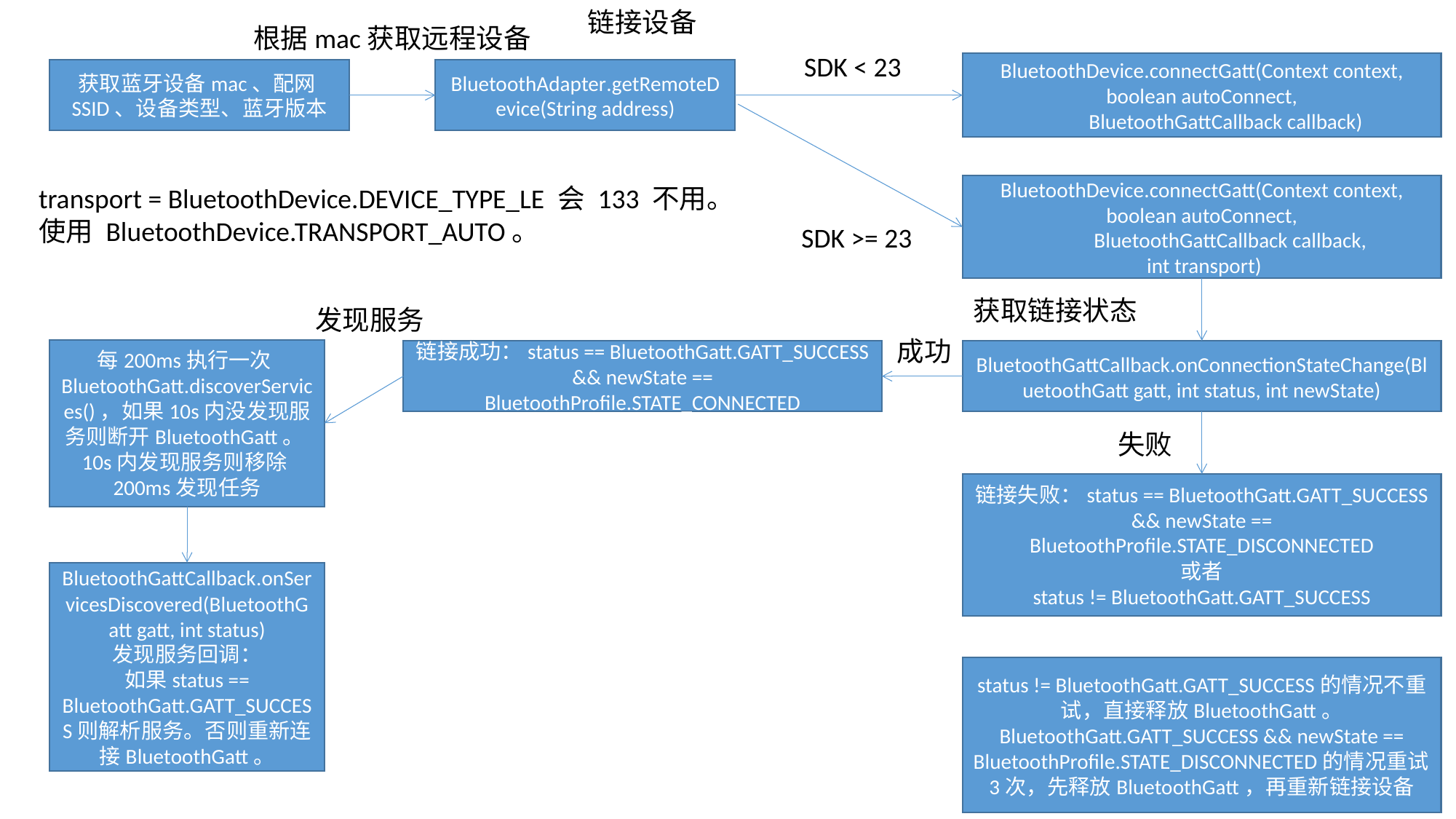

链接设备
根据mac获取远程设备
SDK < 23
BluetoothDevice.connectGatt(Context context, boolean autoConnect,
          BluetoothGattCallback callback)
获取蓝牙设备mac、配网SSID、设备类型、蓝牙版本
BluetoothAdapter.getRemoteDevice(String address)
transport = BluetoothDevice.DEVICE_TYPE_LE 会 133 不用。
使用 BluetoothDevice.TRANSPORT_AUTO。
BluetoothDevice.connectGatt(Context context, boolean autoConnect,
            BluetoothGattCallback callback,
 int transport)
SDK >= 23
获取链接状态
发现服务
成功
每200ms执行一次BluetoothGatt.discoverServices()，如果10s内没发现服务则断开BluetoothGatt。10s内发现服务则移除200ms发现任务
链接成功：status == BluetoothGatt.GATT_SUCCESS && newState == BluetoothProfile.STATE_CONNECTED
BluetoothGattCallback.onConnectionStateChange(BluetoothGatt gatt, int status, int newState)
失败
链接失败：status == BluetoothGatt.GATT_SUCCESS && newState == BluetoothProfile.STATE_DISCONNECTED
或者
status != BluetoothGatt.GATT_SUCCESS
BluetoothGattCallback.onServicesDiscovered(BluetoothGatt gatt, int status)
发现服务回调：
如果status == BluetoothGatt.GATT_SUCCESS则解析服务。否则重新连接BluetoothGatt。
status != BluetoothGatt.GATT_SUCCESS的情况不重试，直接释放BluetoothGatt。
BluetoothGatt.GATT_SUCCESS && newState == BluetoothProfile.STATE_DISCONNECTED的情况重试3次，先释放BluetoothGatt，再重新链接设备